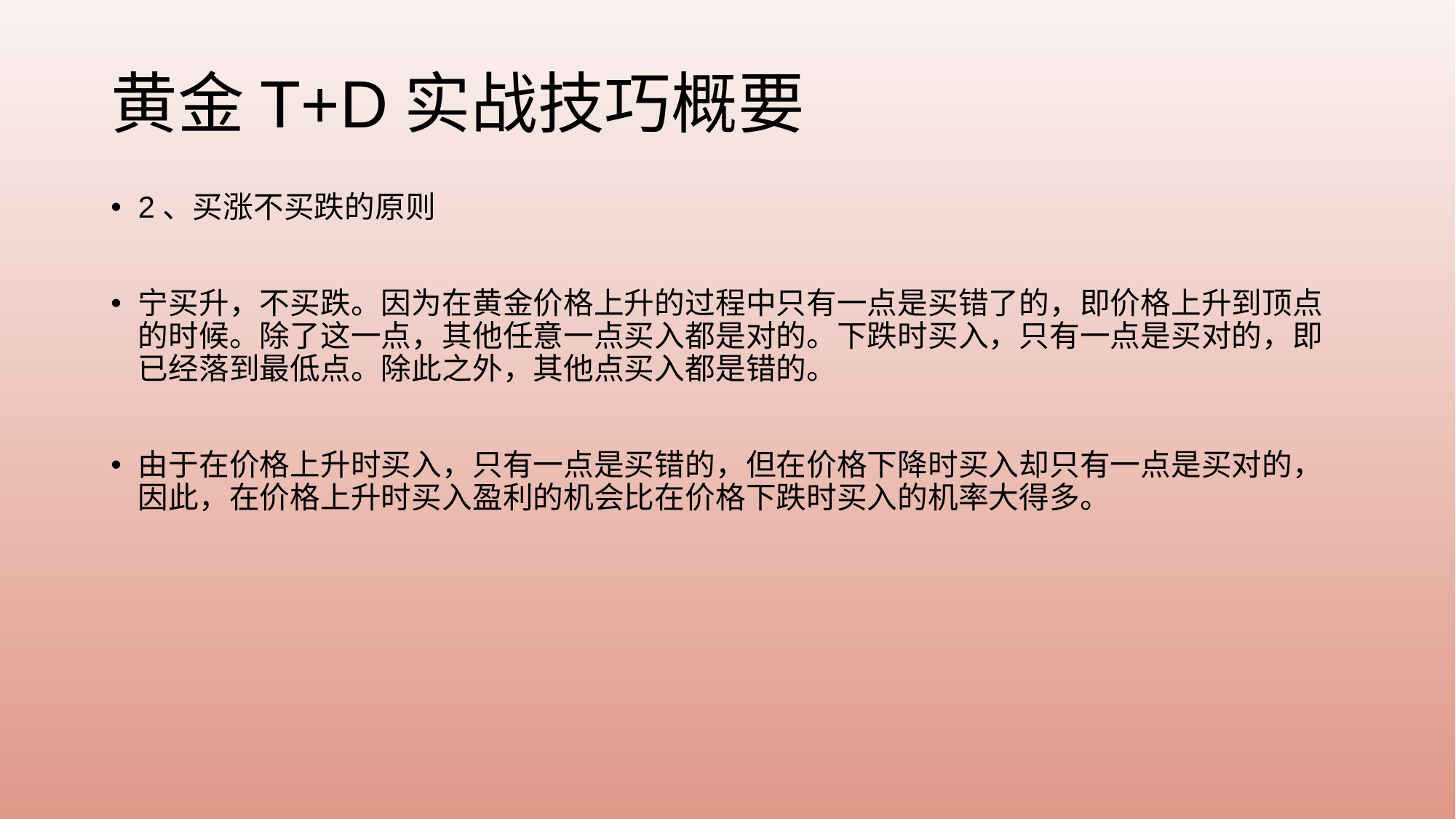

# 黄金T+D实战技巧概要
2、买涨不买跌的原则

宁买升，不买跌。因为在黄金价格上升的过程中只有一点是买错了的，即价格上升到顶点的时候。除了这一点，其他任意一点买入都是对的。下跌时买入，只有一点是买对的，即已经落到最低点。除此之外，其他点买入都是错的。

由于在价格上升时买入，只有一点是买错的，但在价格下降时买入却只有一点是买对的，因此，在价格上升时买入盈利的机会比在价格下跌时买入的机率大得多。